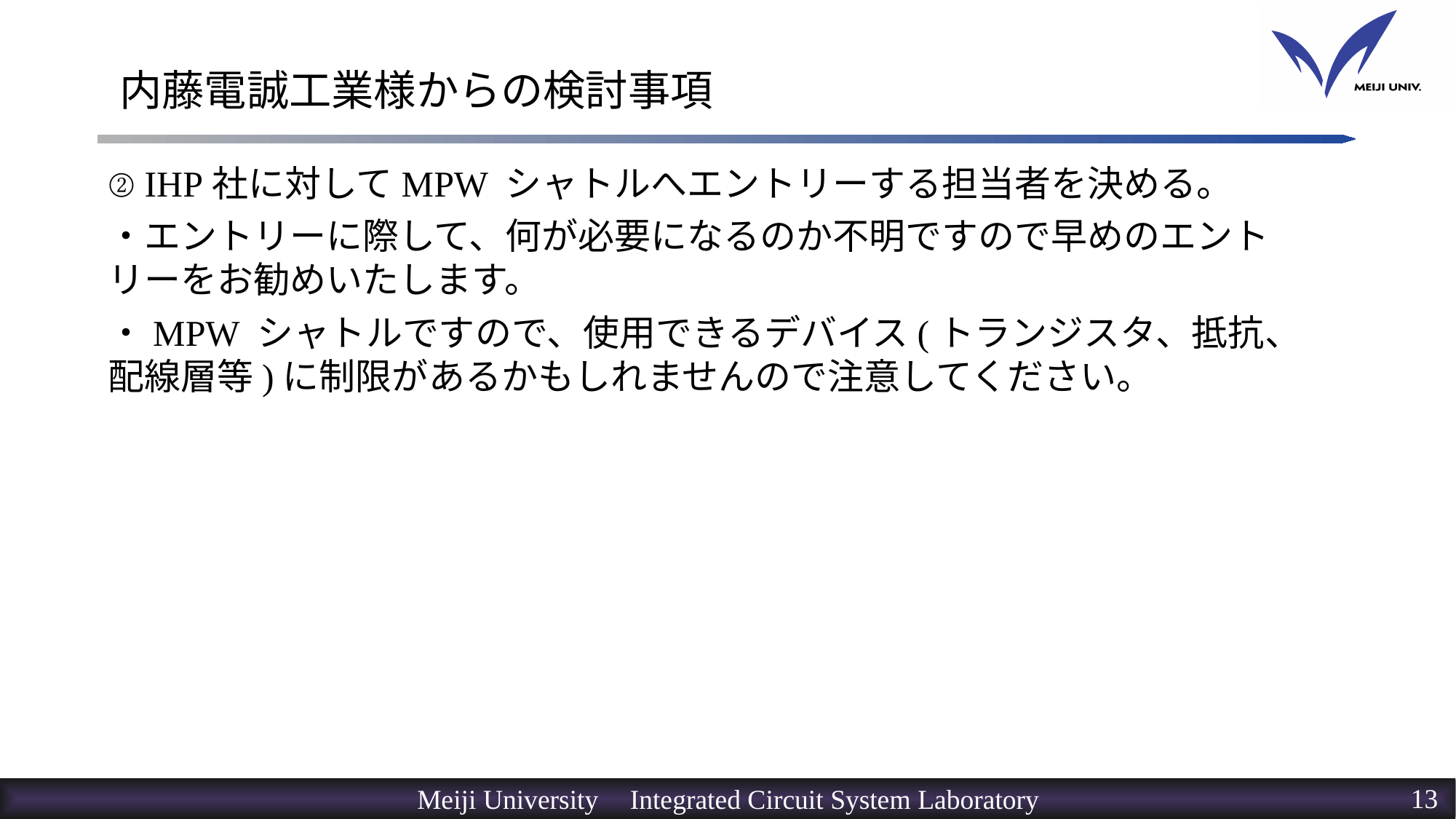

# 内藤電誠工業様からの検討事項
② IHP社に対してMPW シャトルへエントリーする担当者を決める。
・エントリーに際して、何が必要になるのか不明ですので早めのエントリーをお勧めいたします。
・MPW シャトルですので、使用できるデバイス(トランジスタ、抵抗、配線層等)に制限があるかもしれませんので注意してください。